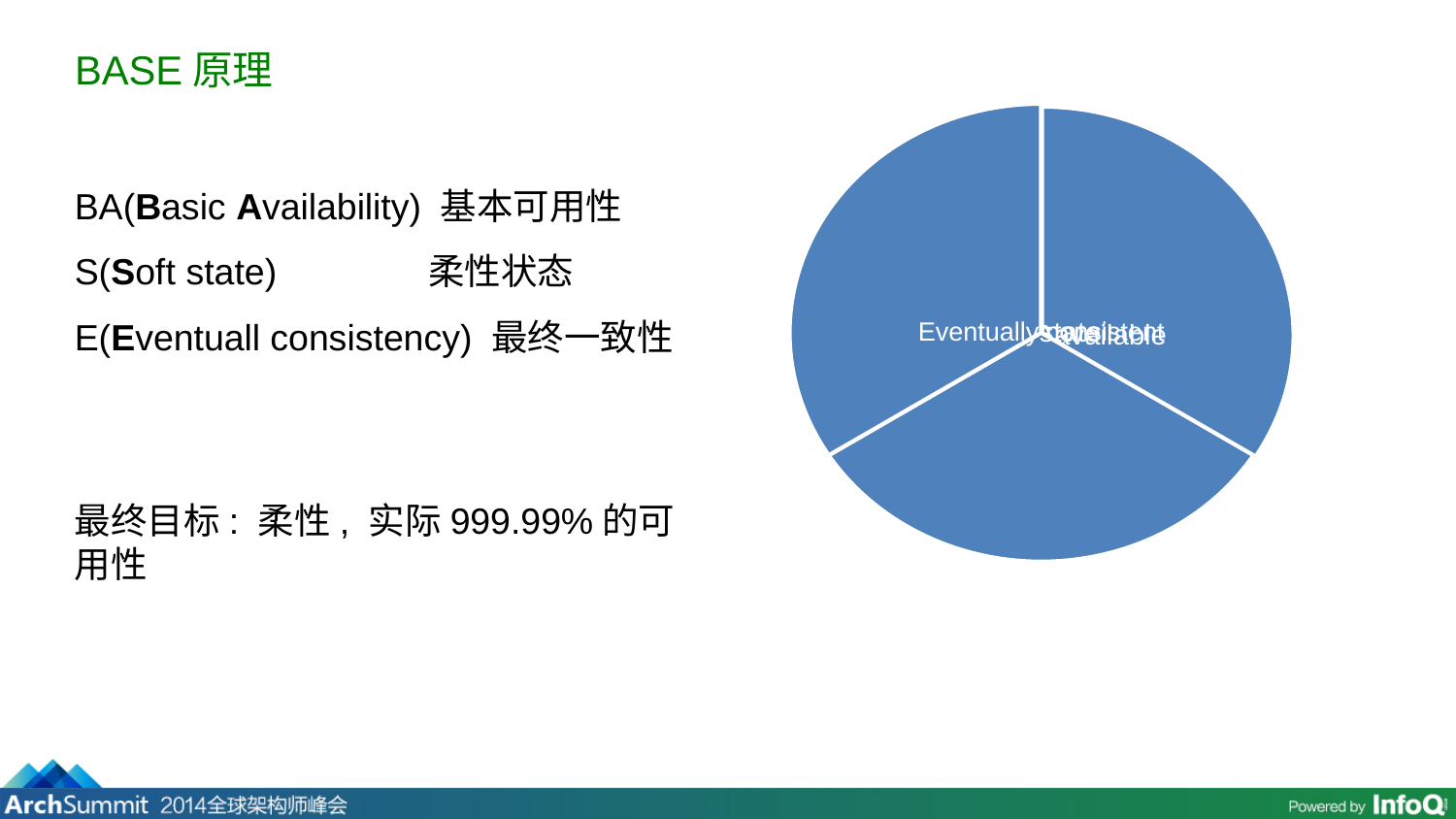

# BASE原理
Basically Aavailable
Soft state
Eventually consistent
BA(Basic Availability) 基本可用性
S(Soft state)              柔性状态
E(Eventuall consistency) 最终一致性
最终目标: 柔性, 实际999.99%的可用性